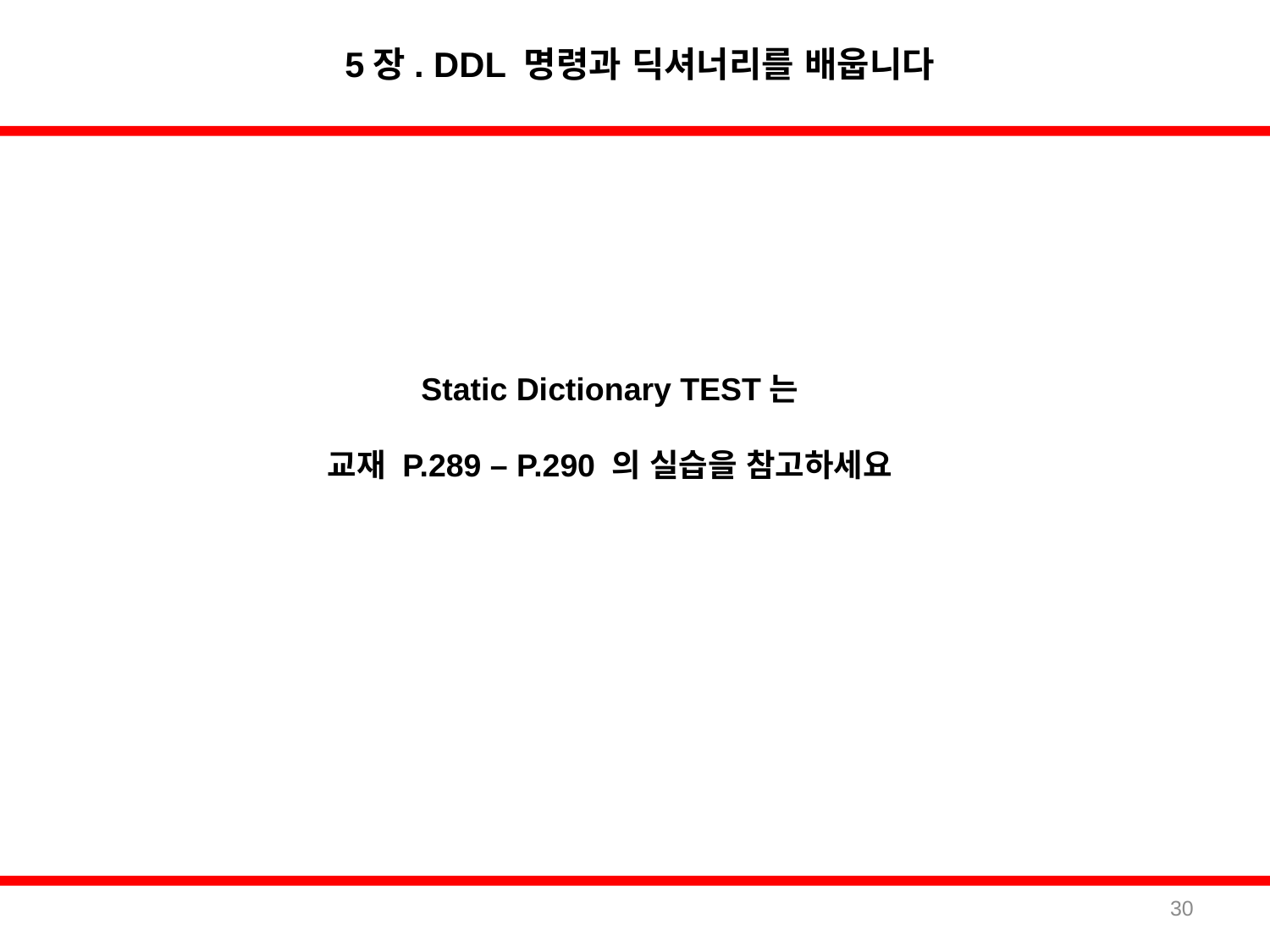

5장. DDL 명령과 딕셔너리를 배웁니다

Static Dictionary TEST는

교재 P.289 – P.290 의 실습을 참고하세요

30